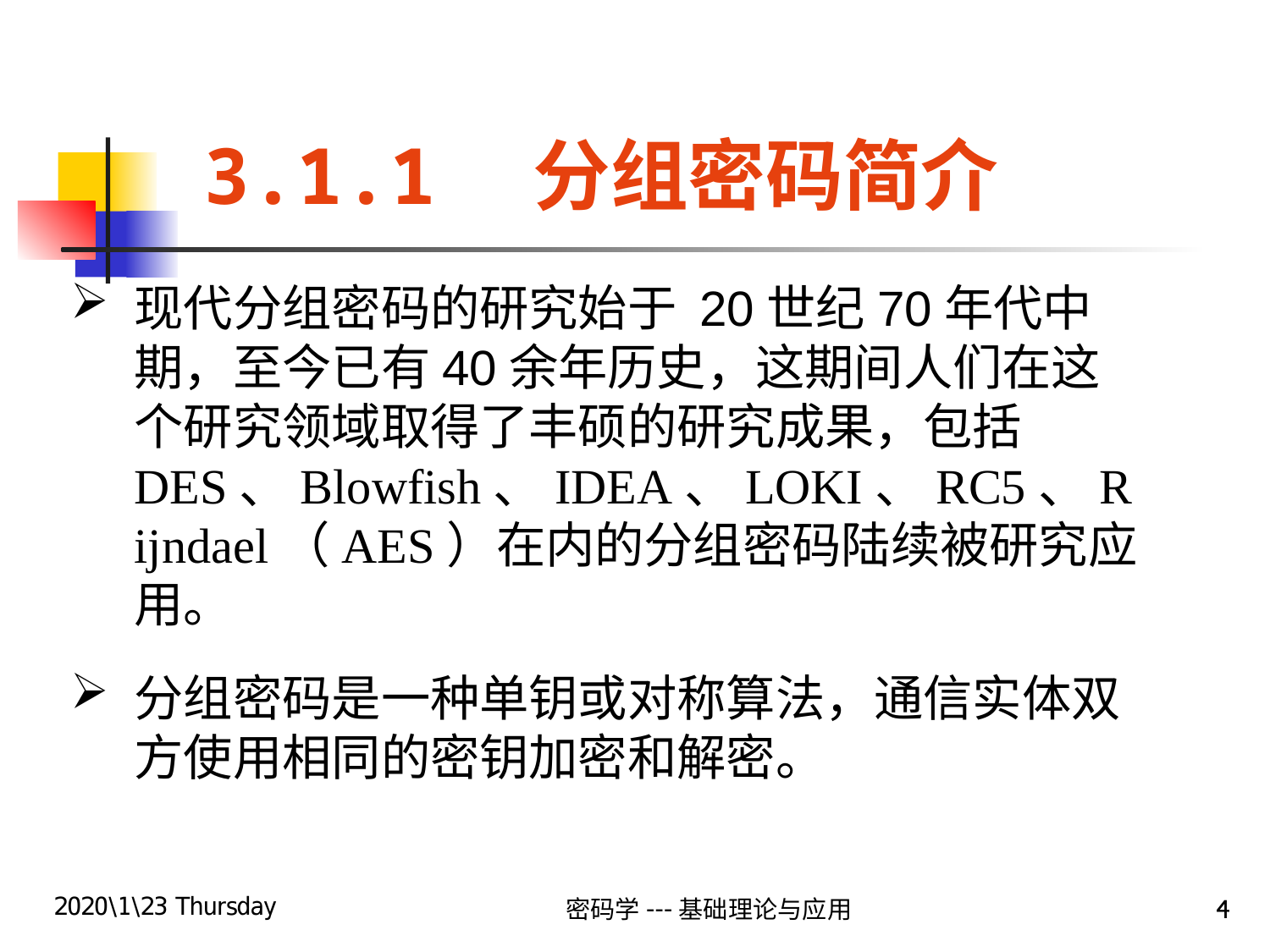

# 3.1.1　分组密码简介
现代分组密码的研究始于 20世纪70年代中期，至今已有40余年历史，这期间人们在这个研究领域取得了丰硕的研究成果，包括DES、Blowfish、IDEA、LOKI、RC5、Rijndael（AES）在内的分组密码陆续被研究应用。
分组密码是一种单钥或对称算法，通信实体双方使用相同的密钥加密和解密。

2020\1\23 Thursday
密码学---基础理论与应用
4